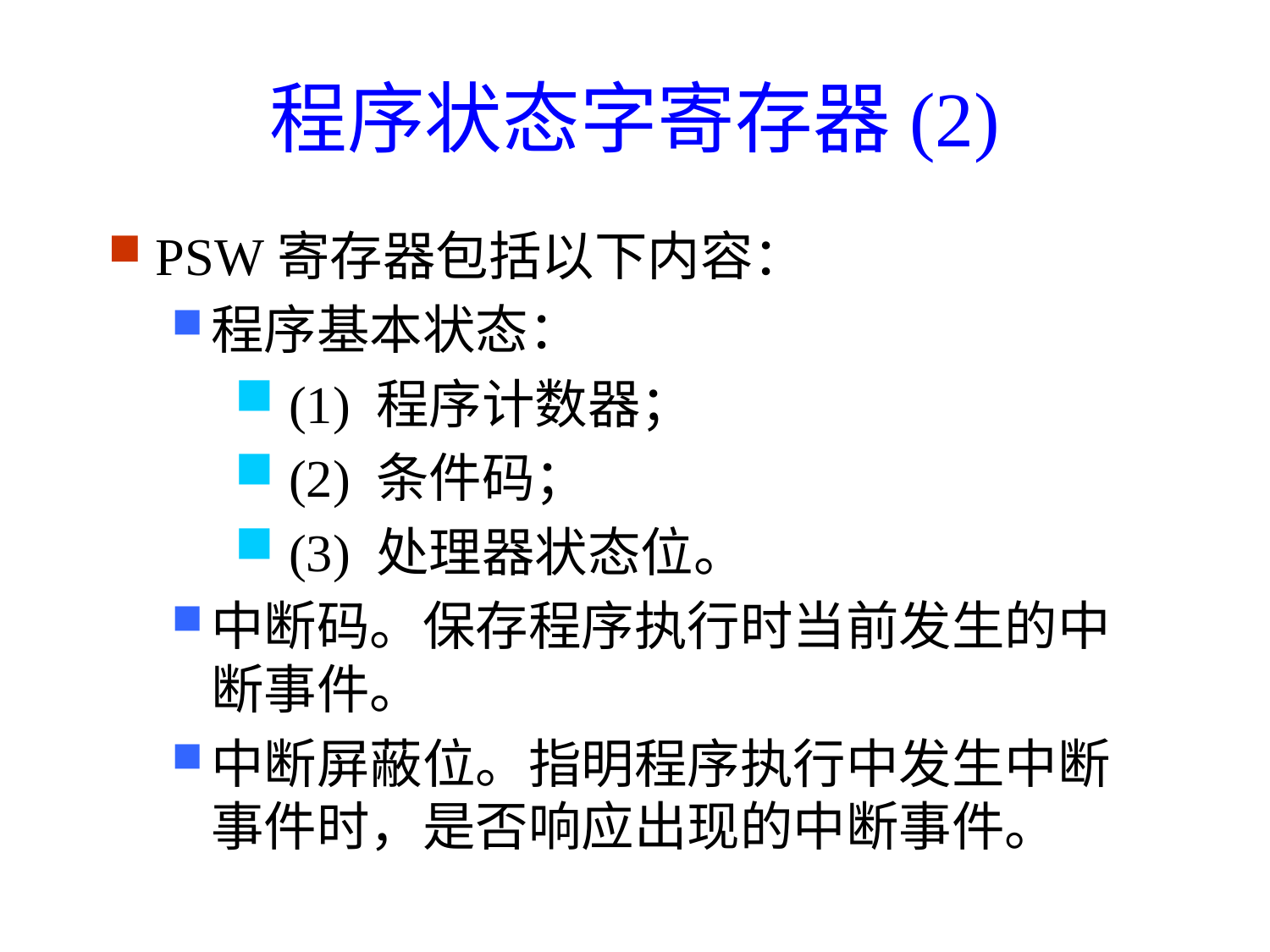

# 程序状态字寄存器(2)
PSW寄存器包括以下内容：
程序基本状态：
 (1) 程序计数器；
 (2) 条件码；
 (3) 处理器状态位。
中断码。保存程序执行时当前发生的中断事件。
中断屏蔽位。指明程序执行中发生中断事件时，是否响应出现的中断事件。